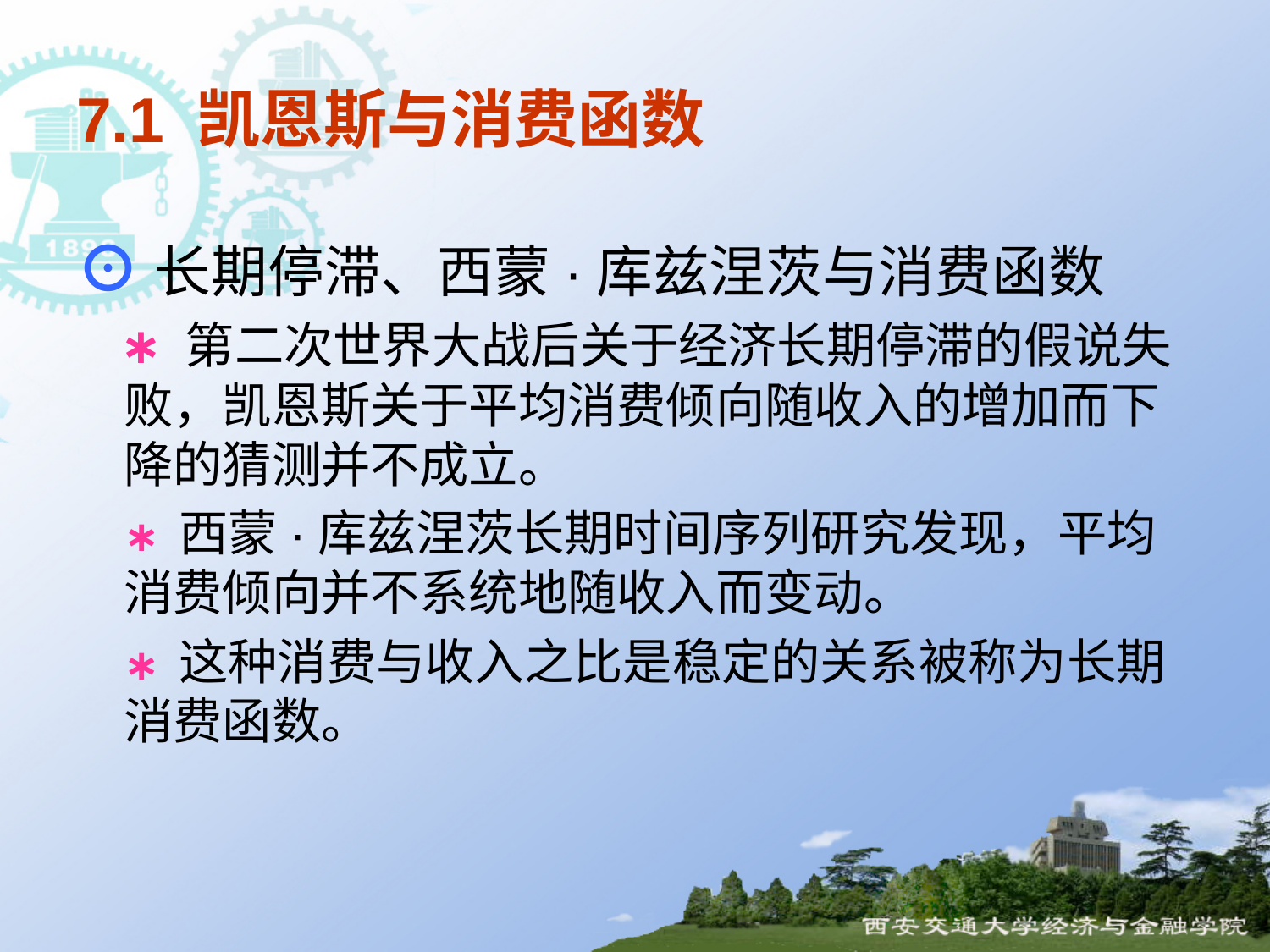

# 7.1 凯恩斯与消费函数
⊙长期停滞、西蒙·库兹涅茨与消费函数
    ∗ 第二次世界大战后关于经济长期停滞的假说失败，凯恩斯关于平均消费倾向随收入的增加而下降的猜测并不成立。
     ∗ 西蒙·库兹涅茨长期时间序列研究发现，平均消费倾向并不系统地随收入而变动。
     ∗ 这种消费与收入之比是稳定的关系被称为长期消费函数。